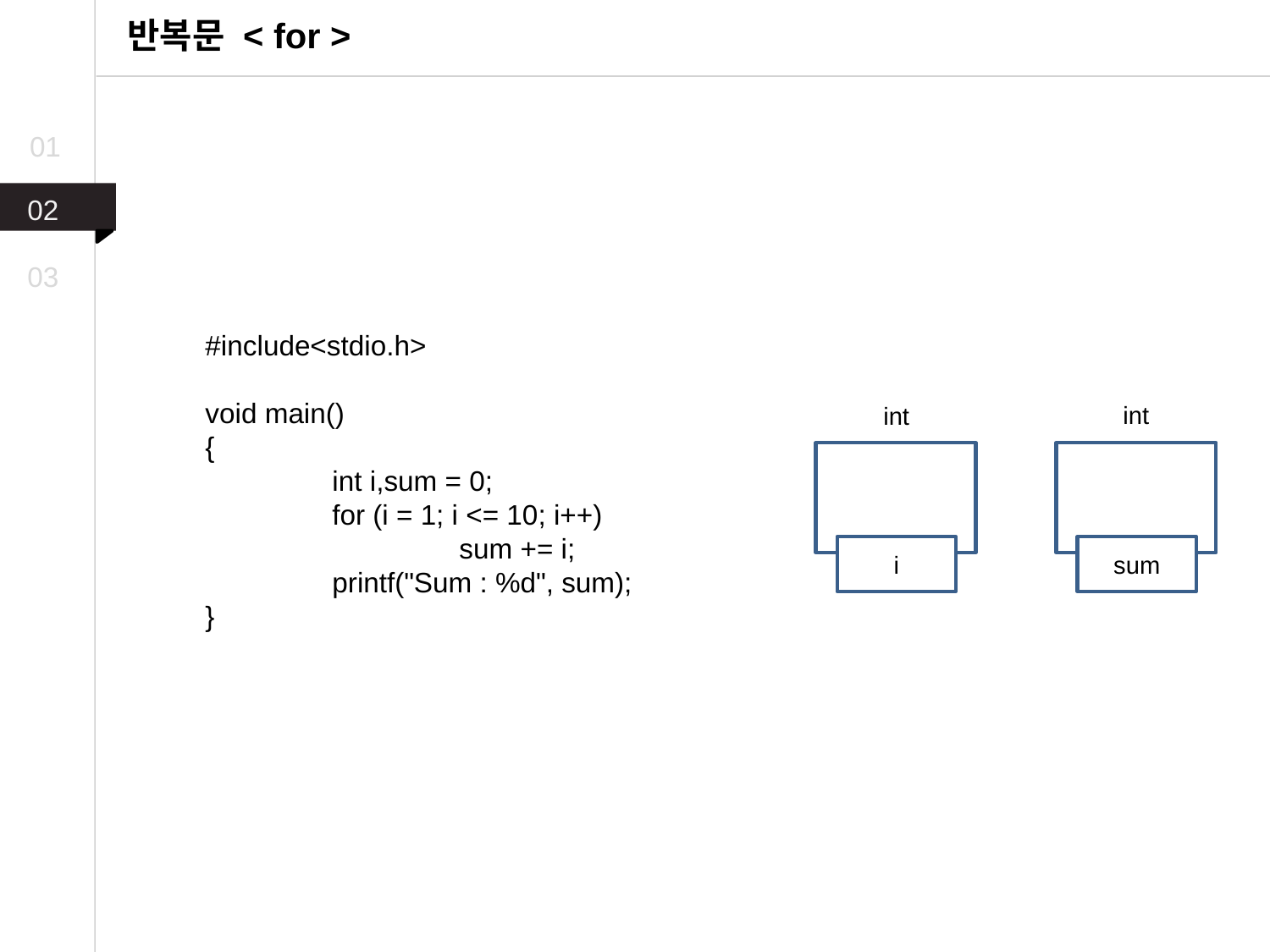

반복문 < for >
01

02

03
#include<stdio.h>

void main()
{
	int i,sum = 0;
	for (i = 1; i <= 10; i++)
		sum += i;
	printf("Sum : %d", sum);
}
int
int

i
sum